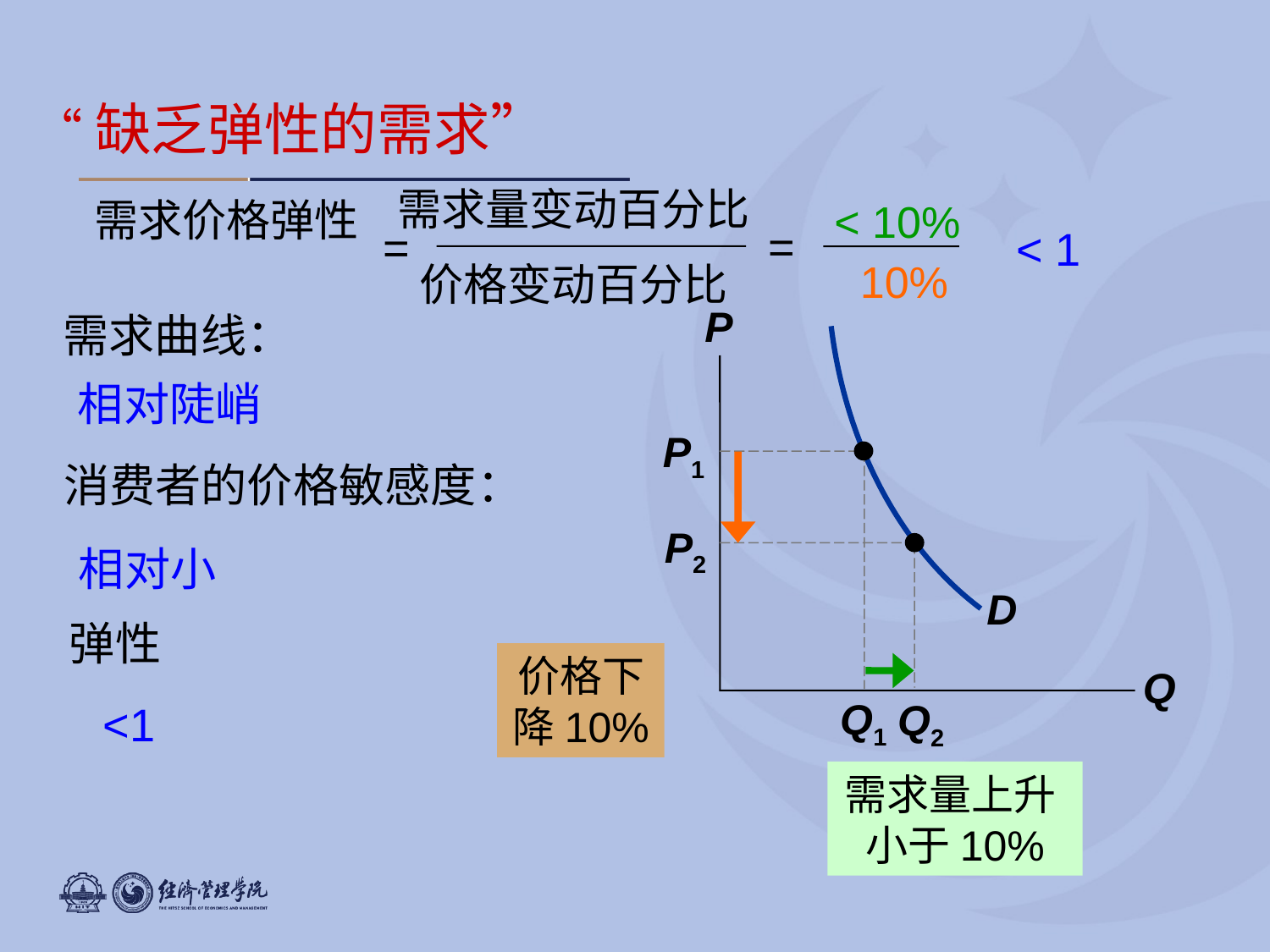

0
“缺乏弹性的需求”
需求量变动百分比
价格变动百分比
需求价格弹性
=
=

< 10%
< 1
10%

D
P

Q
需求曲线：
相对陡峭
P1

Q1
消费者的价格敏感度：

P2

相对小

Q2
弹性
价格下降10%

<1
需求量上升  小于10%